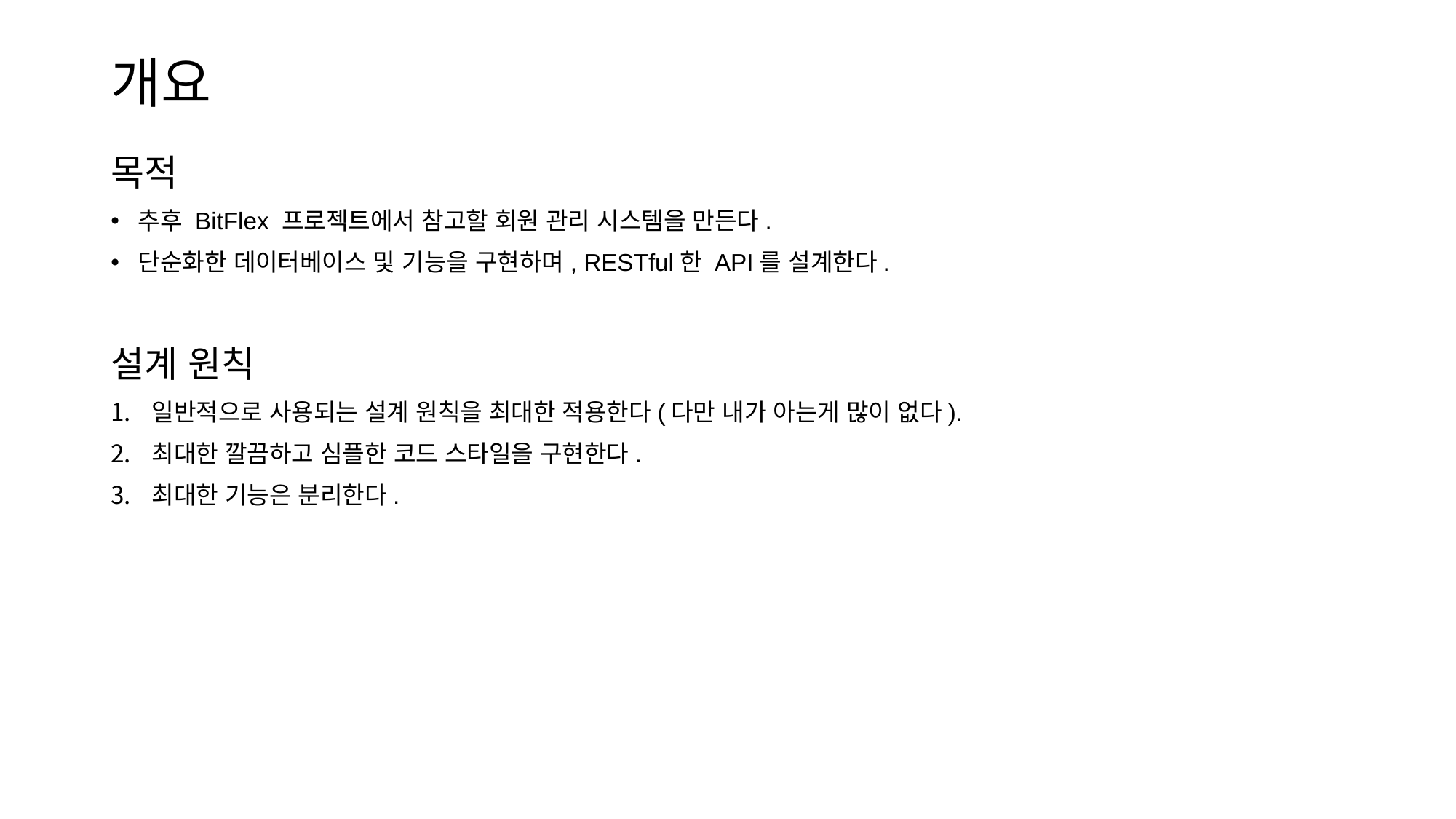

# 개요
목적
추후 BitFlex 프로젝트에서 참고할 회원 관리 시스템을 만든다.
단순화한 데이터베이스 및 기능을 구현하며, RESTful한 API를 설계한다.

설계 원칙
일반적으로 사용되는 설계 원칙을 최대한 적용한다(다만 내가 아는게 많이 없다).
최대한 깔끔하고 심플한 코드 스타일을 구현한다.
최대한 기능은 분리한다.